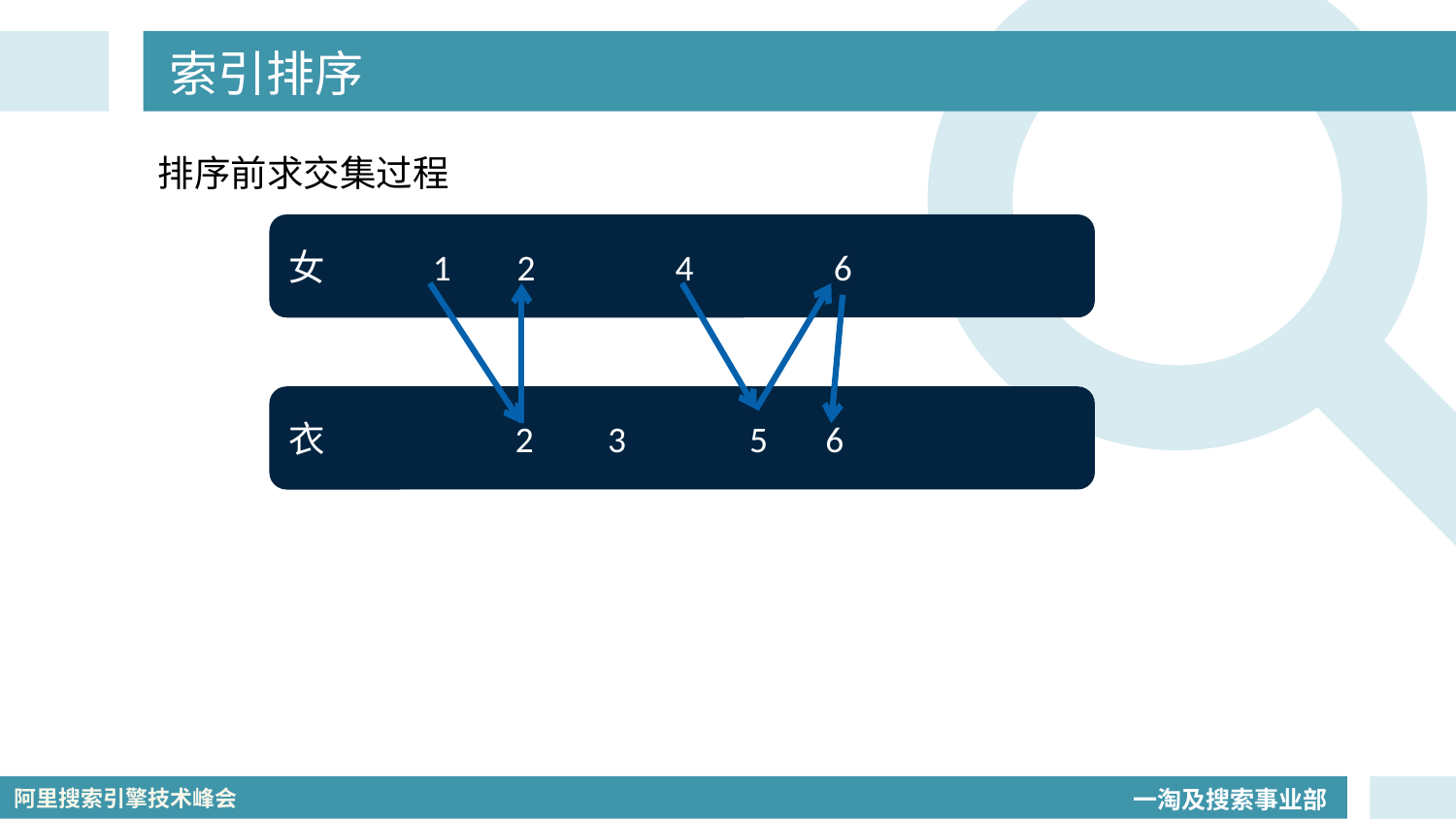

# 索引排序
排序前求交集过程
女            1        2                 4                 6
衣                      2         3               5       6